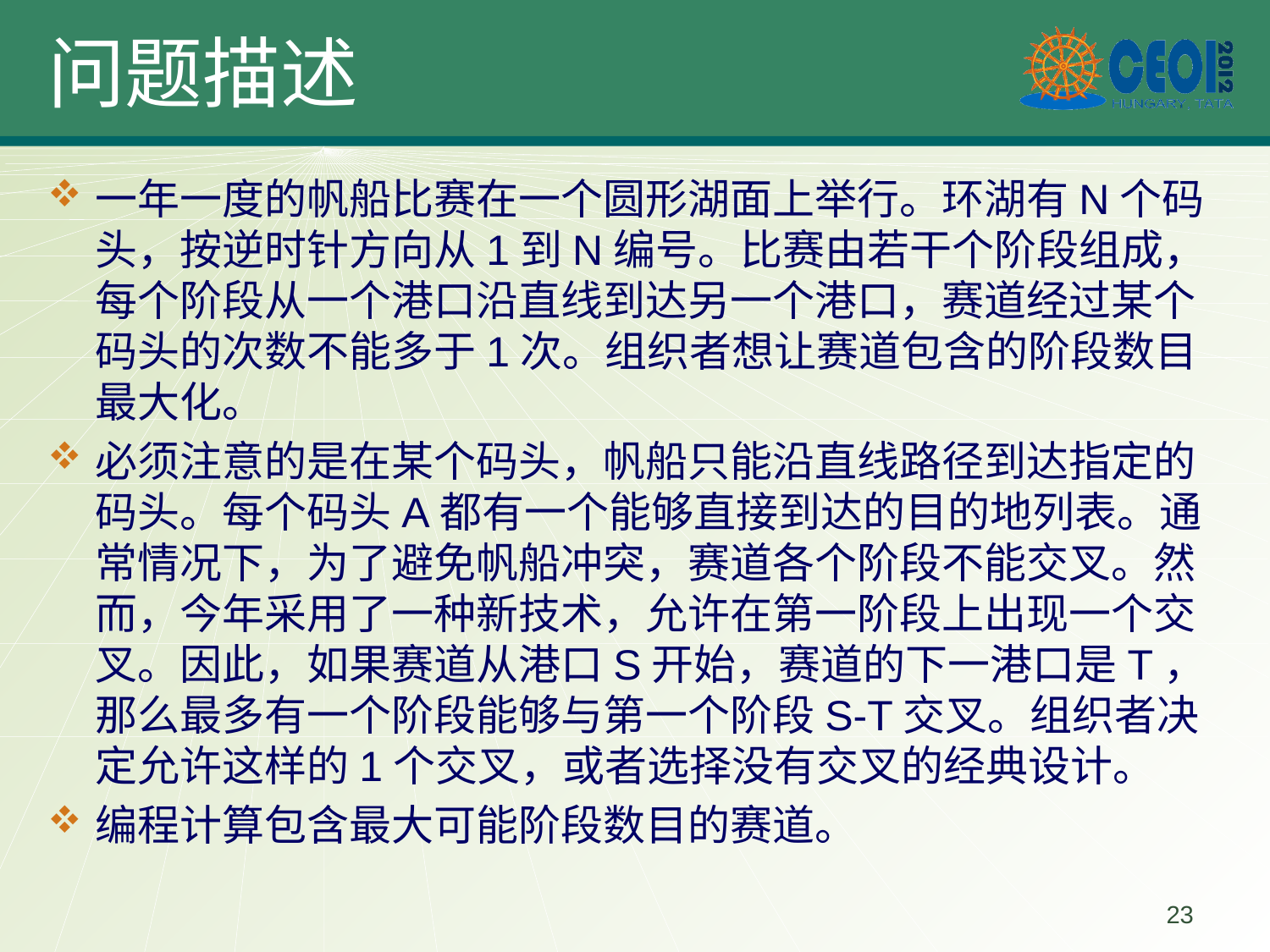

问题描述
一年一度的帆船比赛在一个圆形湖面上举行。环湖有N个码头，按逆时针方向从1到N编号。比赛由若干个阶段组成，每个阶段从一个港口沿直线到达另一个港口，赛道经过某个码头的次数不能多于1次。组织者想让赛道包含的阶段数目最大化。
必须注意的是在某个码头，帆船只能沿直线路径到达指定的码头。每个码头A都有一个能够直接到达的目的地列表。通常情况下，为了避免帆船冲突，赛道各个阶段不能交叉。然而，今年采用了一种新技术，允许在第一阶段上出现一个交叉。因此，如果赛道从港口S开始，赛道的下一港口是T，那么最多有一个阶段能够与第一个阶段S-T交叉。组织者决定允许这样的1个交叉，或者选择没有交叉的经典设计。
编程计算包含最大可能阶段数目的赛道。
23